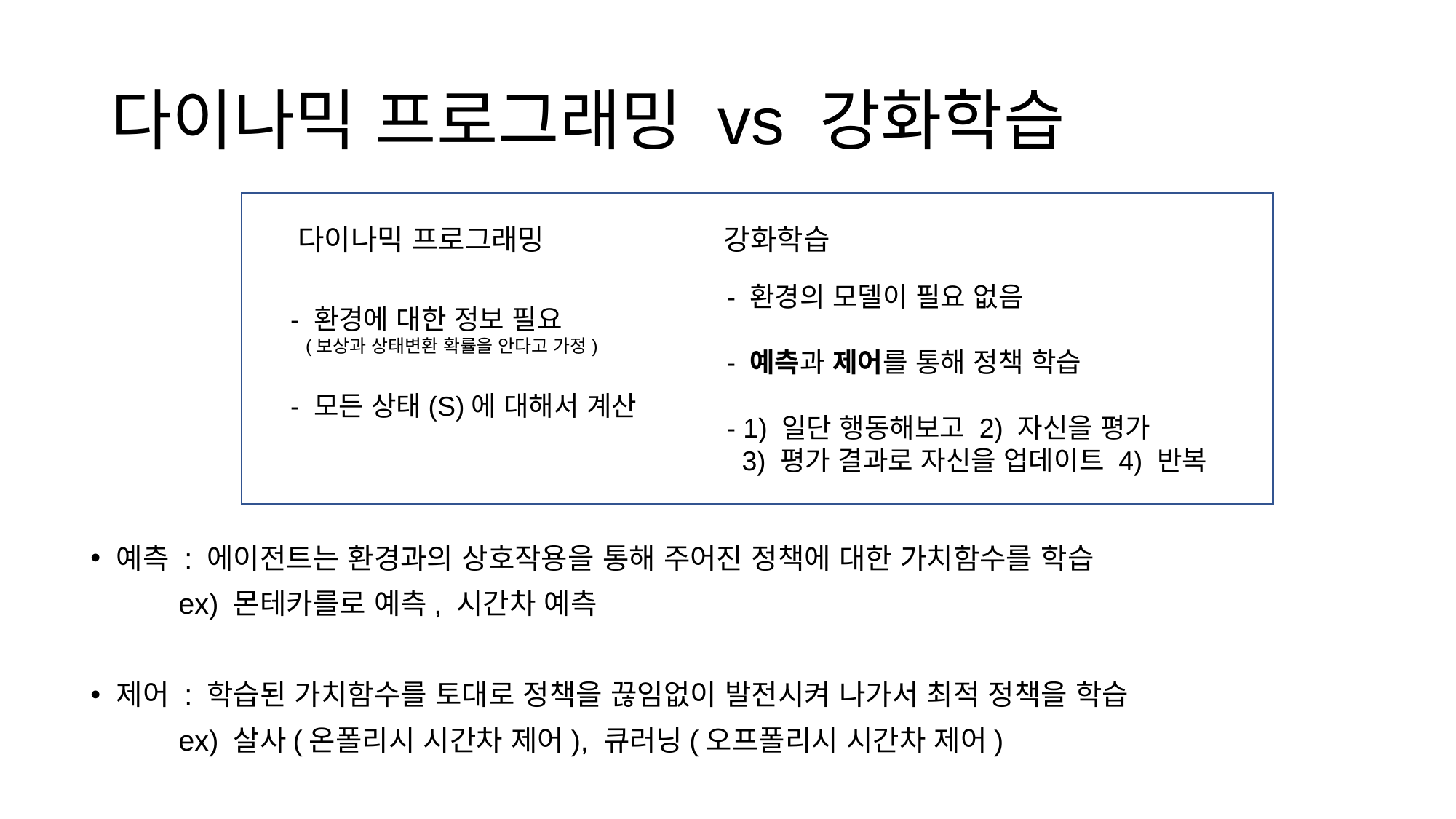

# 다이나믹 프로그래밍 vs 강화학습

		다이나믹 프로그래밍                      강화학습

예측 : 에이전트는 환경과의 상호작용을 통해 주어진 정책에 대한 가치함수를 학습
           ex) 몬테카를로 예측, 시간차 예측

제어 : 학습된 가치함수를 토대로 정책을 끊임없이 발전시켜 나가서 최적 정책을 학습
           ex) 살사(온폴리시 시간차 제어), 큐러닝(오프폴리시 시간차 제어)

- 환경의 모델이 필요 없음

- 예측과 제어를 통해 정책 학습

- 1) 일단 행동해보고 2) 자신을 평가
  3) 평가 결과로 자신을 업데이트 4) 반복
- 환경에 대한 정보 필요
   (보상과 상태변환 확률을 안다고 가정)

- 모든 상태(S)에 대해서 계산